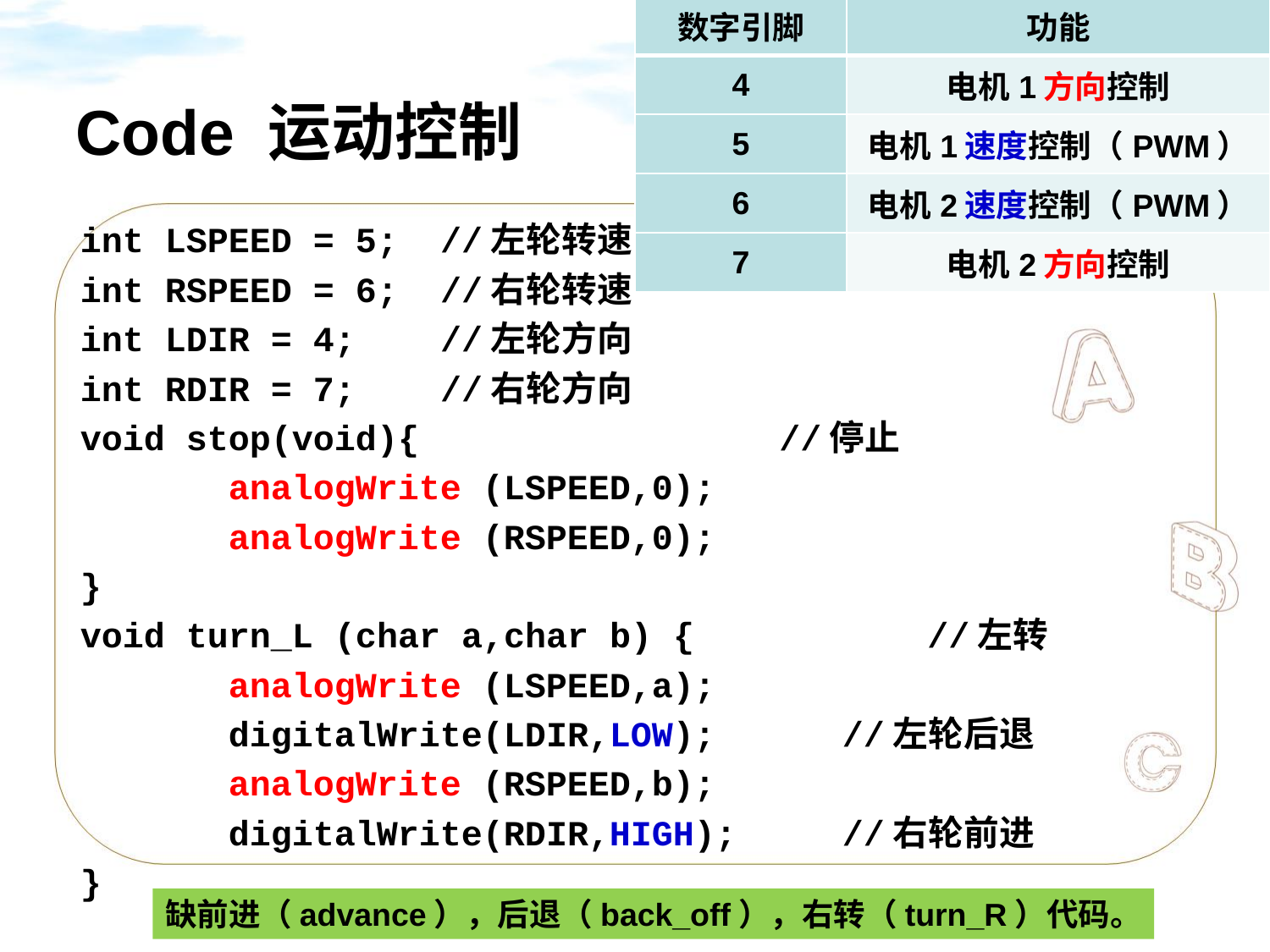

| 数字引脚 | 功能 |
| --- | --- |
| 4 | 电机1方向控制 |
| 5 | 电机1速度控制（PWM） |
| 6 | 电机2速度控制（PWM） |
| 7 | 电机2方向控制 |
# Code 运动控制
int LSPEED = 5;  //左轮转速
int RSPEED = 6;  //右轮转速
int LDIR = 4;    //左轮方向
int RDIR = 7;    //右轮方向
void stop(void){                 //停止
       analogWrite (LSPEED,0);
       analogWrite (RSPEED,0);
}
void turn_L (char a,char b) {           //左转
       analogWrite (LSPEED,a);
       digitalWrite(LDIR,LOW);    	//左轮后退
       analogWrite (RSPEED,b);
       digitalWrite(RDIR,HIGH);	//右轮前进
}
缺前进（advance），后退（back_off），右转（turn_R）代码。